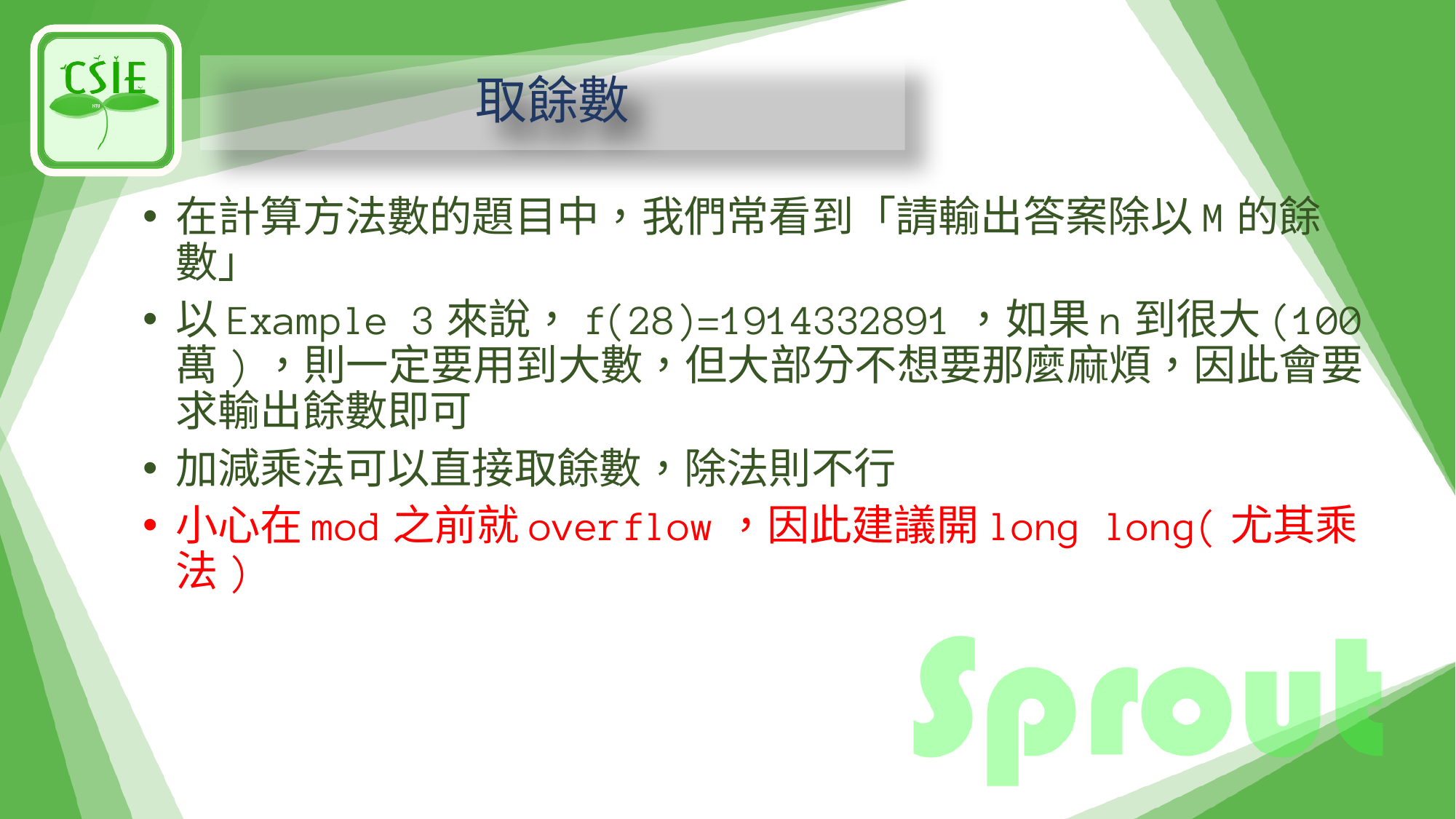

# 取餘數
在計算方法數的題目中，我們常看到「請輸出答案除以M的餘數」
以Example 3來說，f(28)=1914332891，如果n到很大(100萬)，則一定要用到大數，但大部分不想要那麼麻煩，因此會要求輸出餘數即可
加減乘法可以直接取餘數，除法則不行
小心在mod之前就overflow，因此建議開long long(尤其乘法)